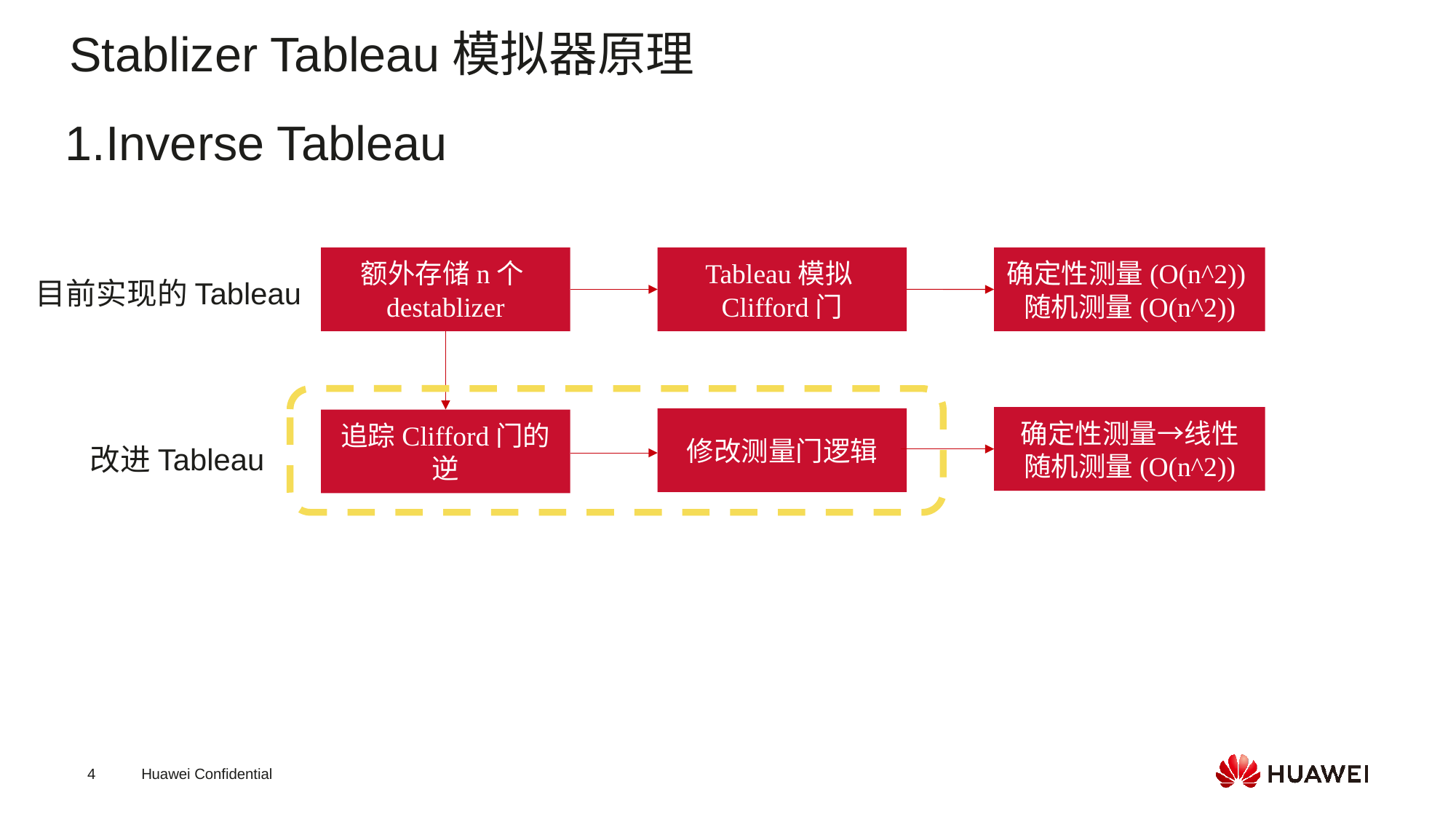

Stablizer Tableau模拟器原理
1.Inverse Tableau
额外存储n个destablizer
Tableau模拟Clifford门
确定性测量(O(n^2))随机测量(O(n^2))
目前实现的Tableau

确定性测量→线性
随机测量(O(n^2))
修改测量门逻辑
追踪Clifford门的逆
改进Tableau